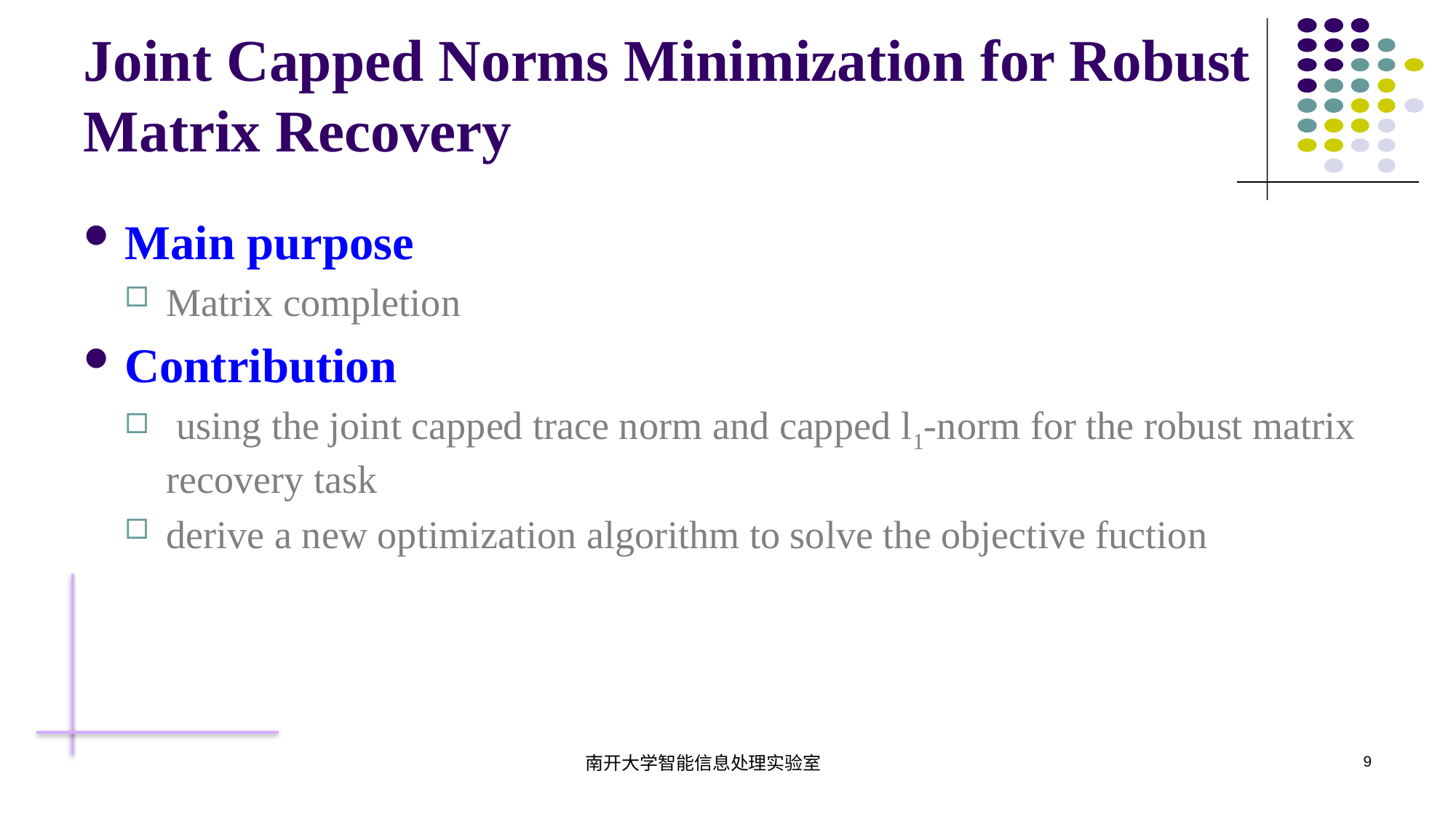

# Joint Capped Norms Minimization for Robust Matrix Recovery
Main purpose
Matrix completion
Contribution
 using the joint capped trace norm and capped l1-norm for the robust matrix recovery task
derive a new optimization algorithm to solve the objective fuction
南开大学智能信息处理实验室
9